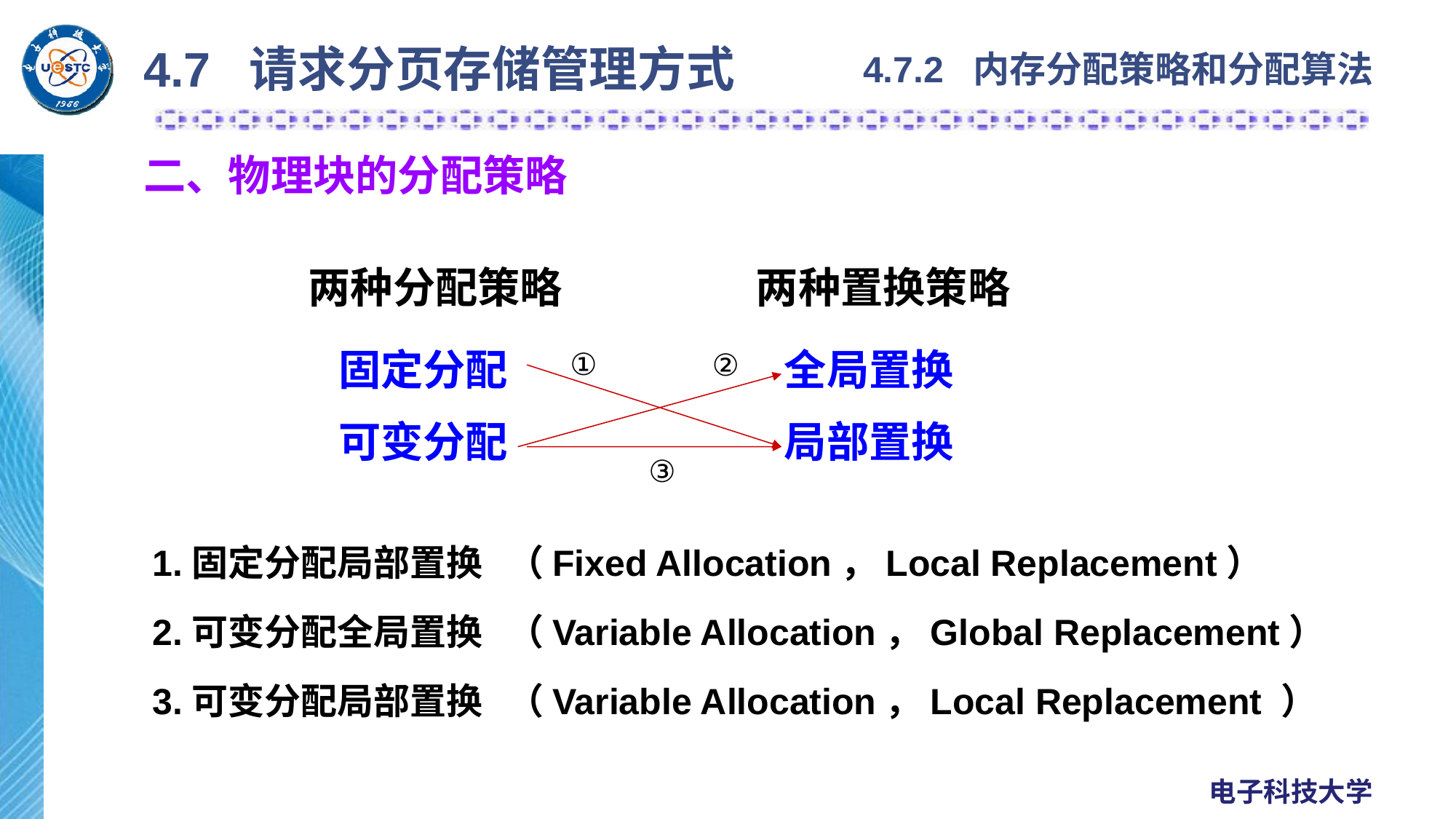

4.7  请求分页存储管理方式
4.7.2  内存分配策略和分配算法
二、物理块的分配策略
两种分配策略
两种置换策略
固定分配
可变分配
全局置换
局部置换
①

②

③
1.固定分配局部置换   （Fixed Allocation，Local Replacement）
2.可变分配全局置换   （Variable Allocation，Global Replacement）
3.可变分配局部置换   （Variable Allocation，Local Replacement ）